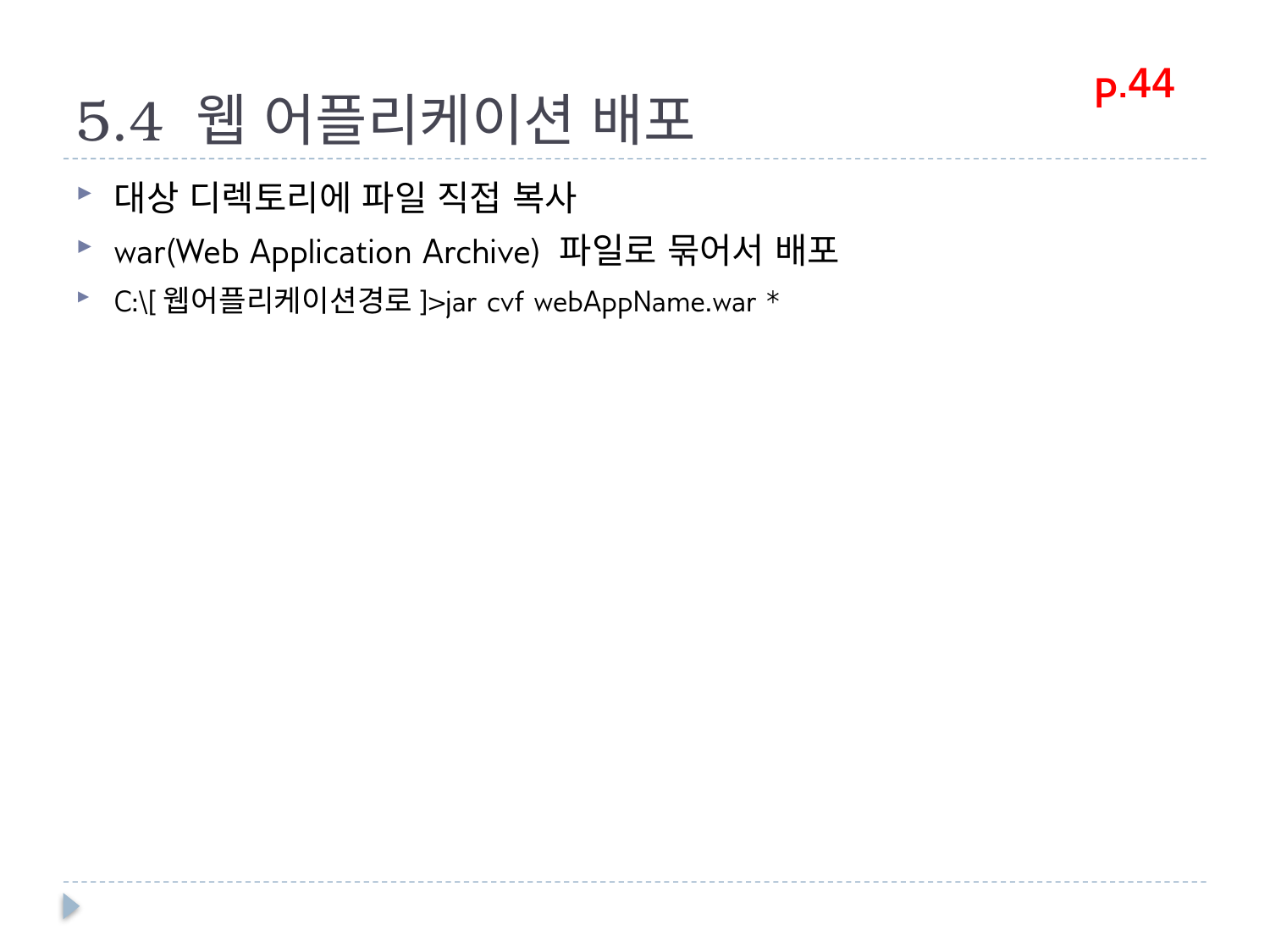

# 5.4 웹 어플리케이션 배포
p.44
대상 디렉토리에 파일 직접 복사
war(Web Application Archive) 파일로 묶어서 배포
C:\[웹어플리케이션경로]>jar cvf webAppName.war *